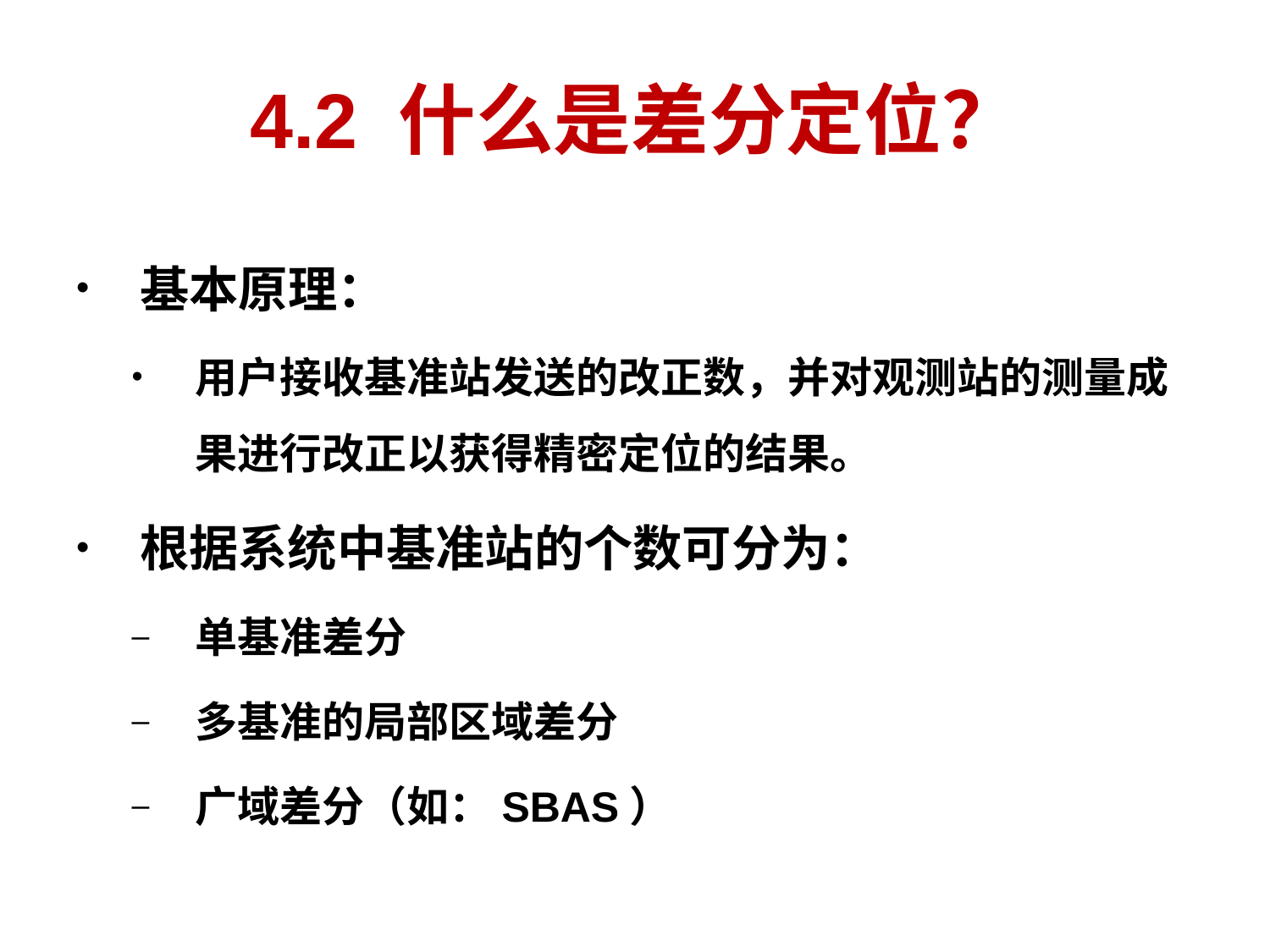

# 4.2 什么是差分定位？
基本原理：
用户接收基准站发送的改正数，并对观测站的测量成果进行改正以获得精密定位的结果。
根据系统中基准站的个数可分为：
单基准差分
多基准的局部区域差分
广域差分（如：SBAS）